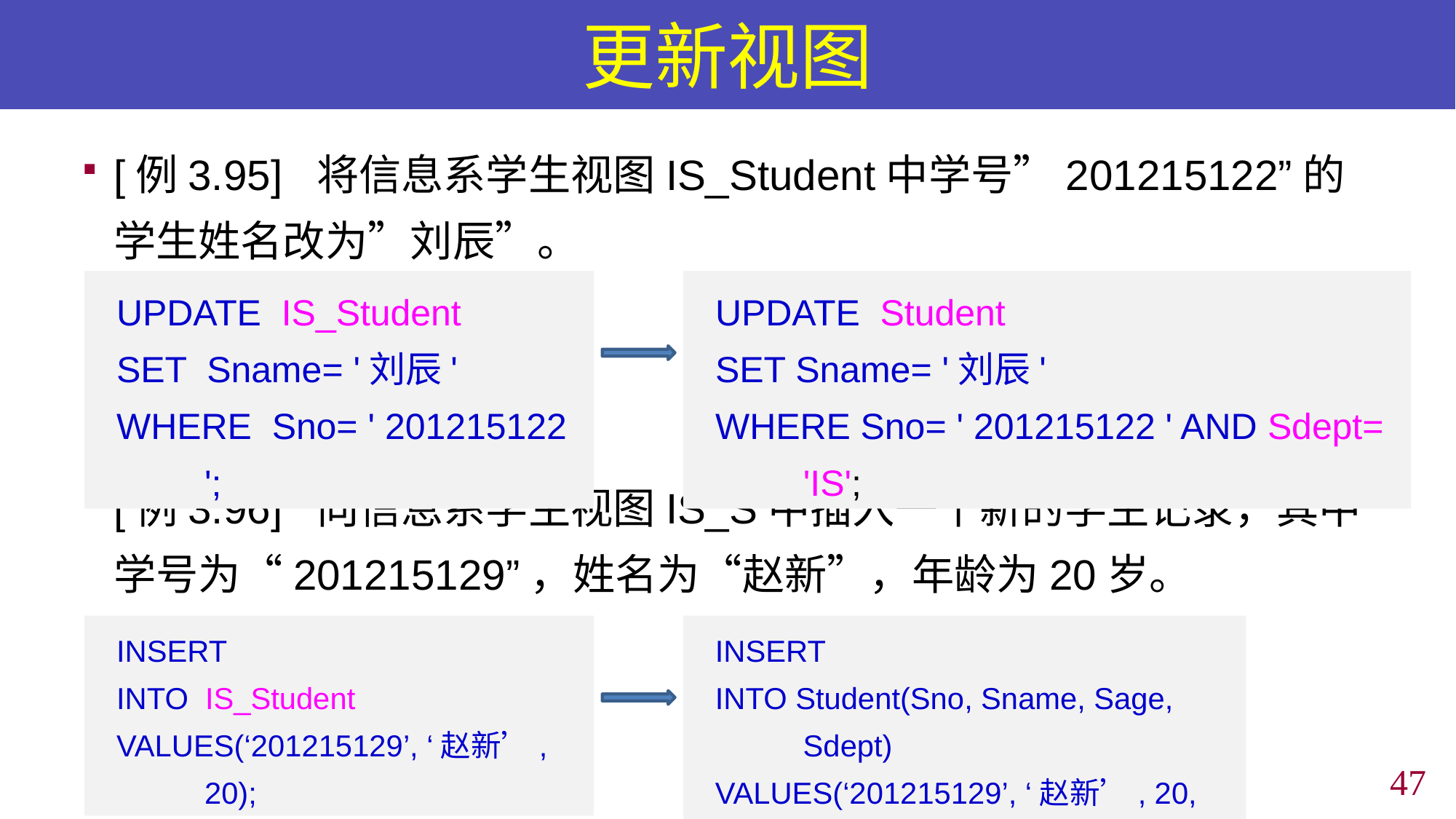

# 更新视图
[例3.95]  将信息系学生视图IS_Student中学号”201215122”的学生姓名改为”刘辰”。

[例3.96]  向信息系学生视图IS_S中插入一个新的学生记录，其中学号为“201215129”，姓名为“赵新”，年龄为20岁。

UPDATE  IS_Student
SET  Sname= '刘辰'
WHERE  Sno= ' 201215122 ';
UPDATE  Student
SET Sname= '刘辰'
WHERE Sno= ' 201215122 ' AND Sdept= 'IS';

INSERT
INTO  IS_Student
VALUES(‘201215129’, ‘赵新’, 20);
INSERT
INTO Student(Sno, Sname, Sage, Sdept)
VALUES(‘201215129’, ‘赵新’, 20, ‘IS’);

47